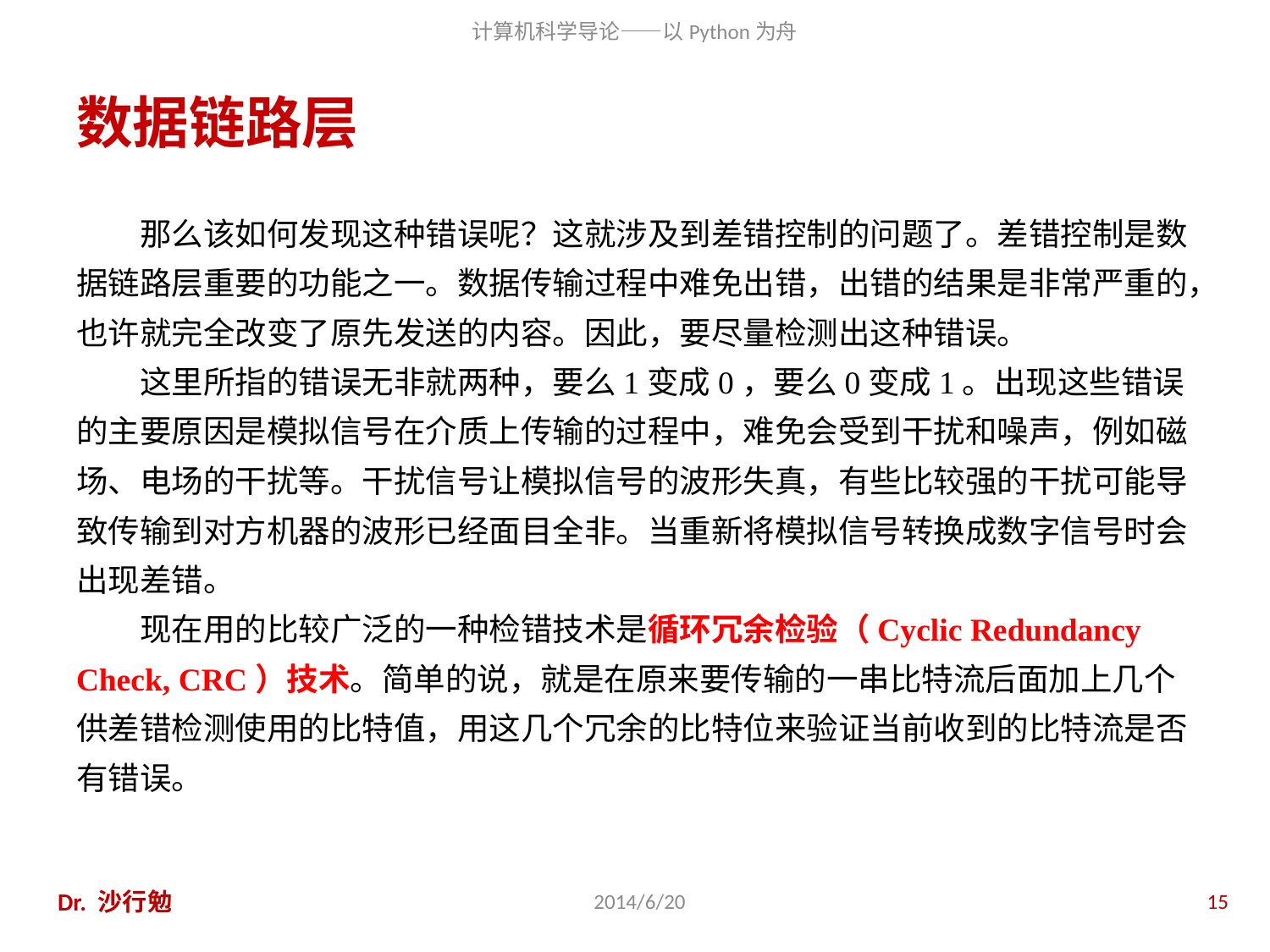

# 数据链路层
那么该如何发现这种错误呢？这就涉及到差错控制的问题了。差错控制是数据链路层重要的功能之一。数据传输过程中难免出错，出错的结果是非常严重的，也许就完全改变了原先发送的内容。因此，要尽量检测出这种错误。
这里所指的错误无非就两种，要么1变成0，要么0变成1。出现这些错误的主要原因是模拟信号在介质上传输的过程中，难免会受到干扰和噪声，例如磁场、电场的干扰等。干扰信号让模拟信号的波形失真，有些比较强的干扰可能导致传输到对方机器的波形已经面目全非。当重新将模拟信号转换成数字信号时会出现差错。
现在用的比较广泛的一种检错技术是循环冗余检验（Cyclic Redundancy Check, CRC）技术。简单的说，就是在原来要传输的一串比特流后面加上几个供差错检测使用的比特值，用这几个冗余的比特位来验证当前收到的比特流是否有错误。

Dr. 沙行勉
2014/6/20
15